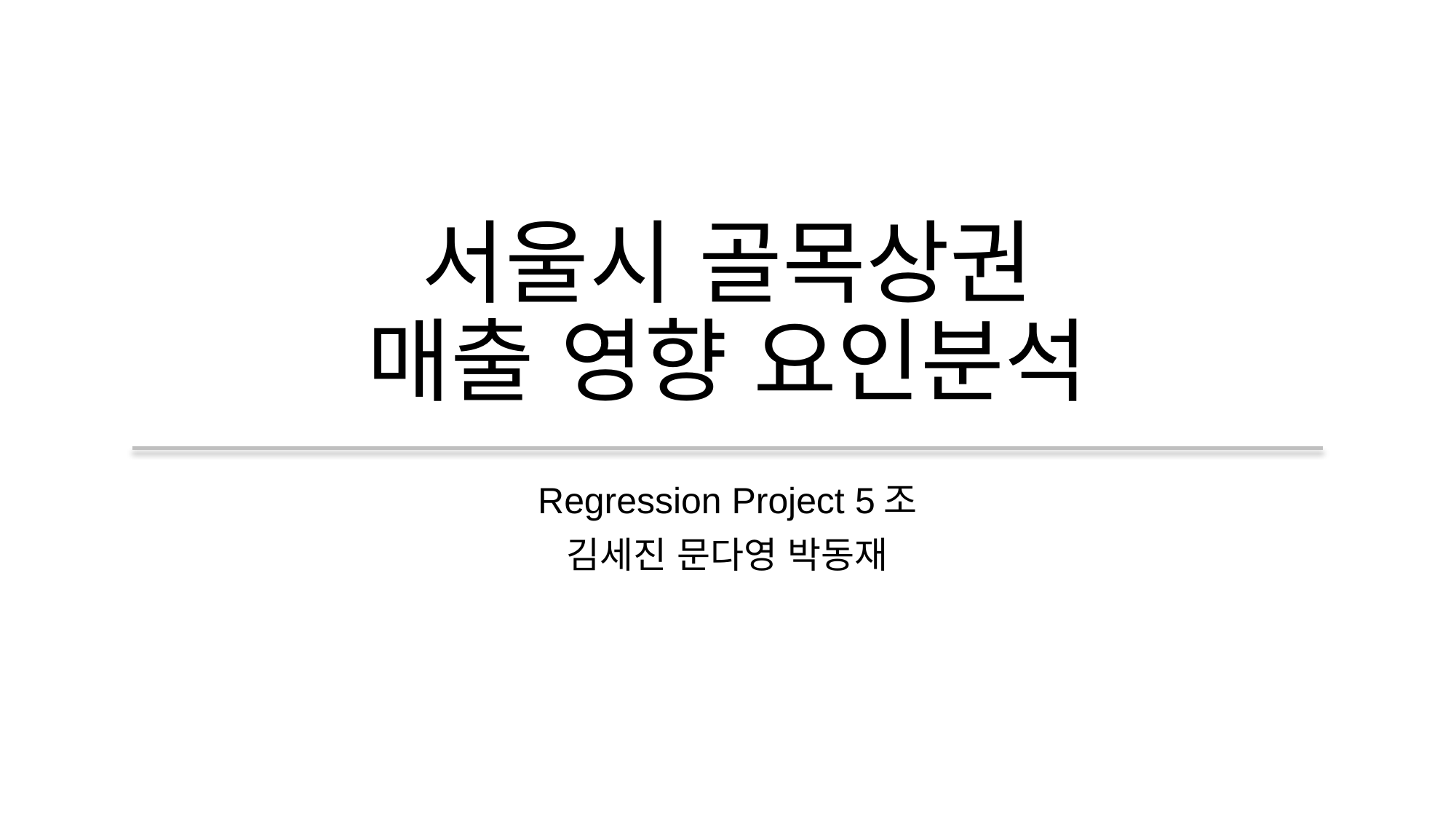

# 서울시 골목상권 매출 영향 요인분석
Regression Project 5조
김세진 문다영 박동재